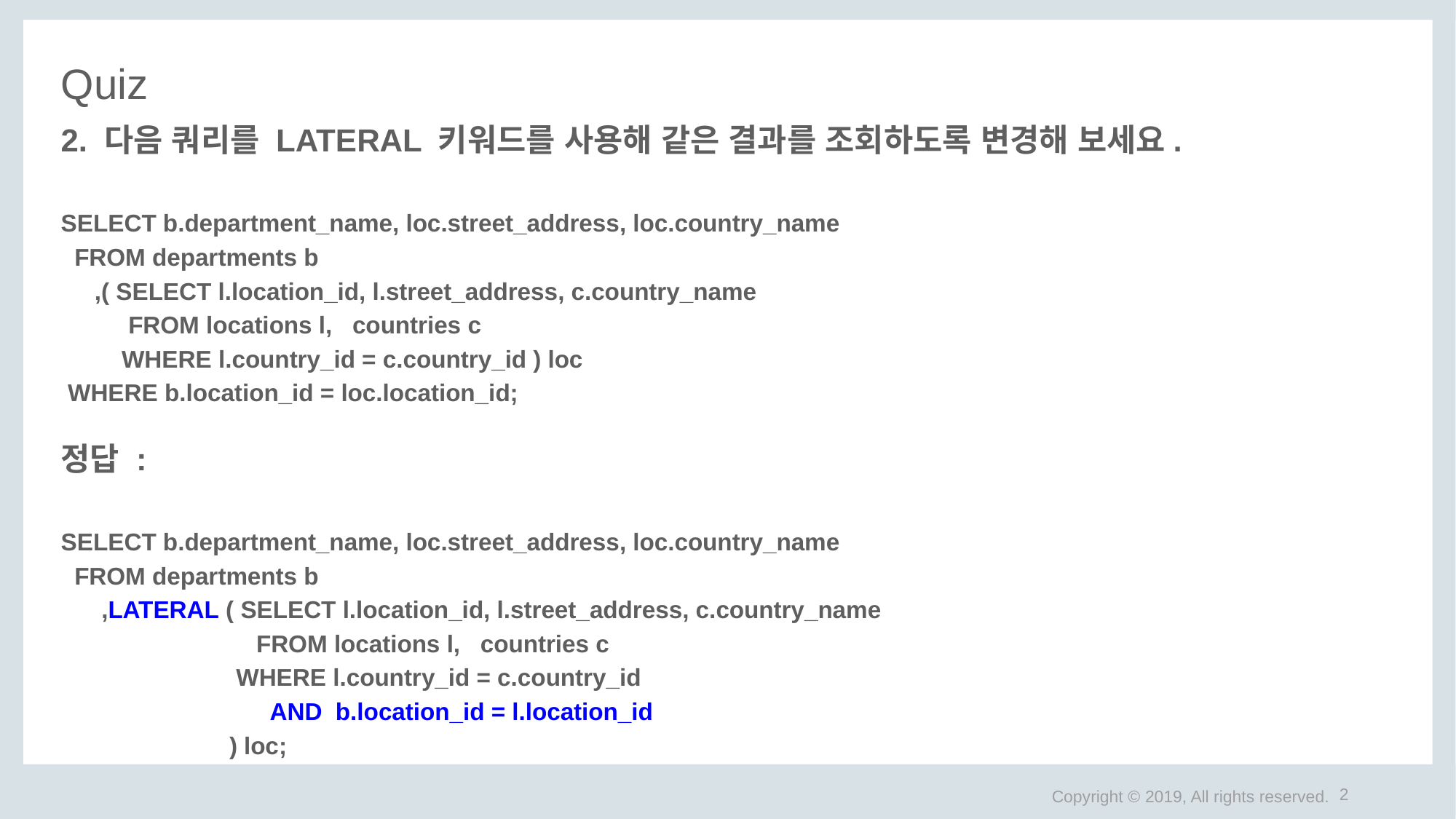

# Quiz
2. 다음 쿼리를 LATERAL 키워드를 사용해 같은 결과를 조회하도록 변경해 보세요.

SELECT b.department_name, loc.street_address, loc.country_name
  FROM departments b
     ,( SELECT l.location_id, l.street_address, c.country_name
          FROM locations l,   countries c
         WHERE l.country_id = c.country_id ) loc
 WHERE b.location_id = loc.location_id;
정답 :

SELECT b.department_name, loc.street_address, loc.country_name
  FROM departments b
      ,LATERAL ( SELECT l.location_id, l.street_address, c.country_name
                             FROM locations l,   countries c
                          WHERE l.country_id = c.country_id
                               AND  b.location_id = l.location_id
                         ) loc;